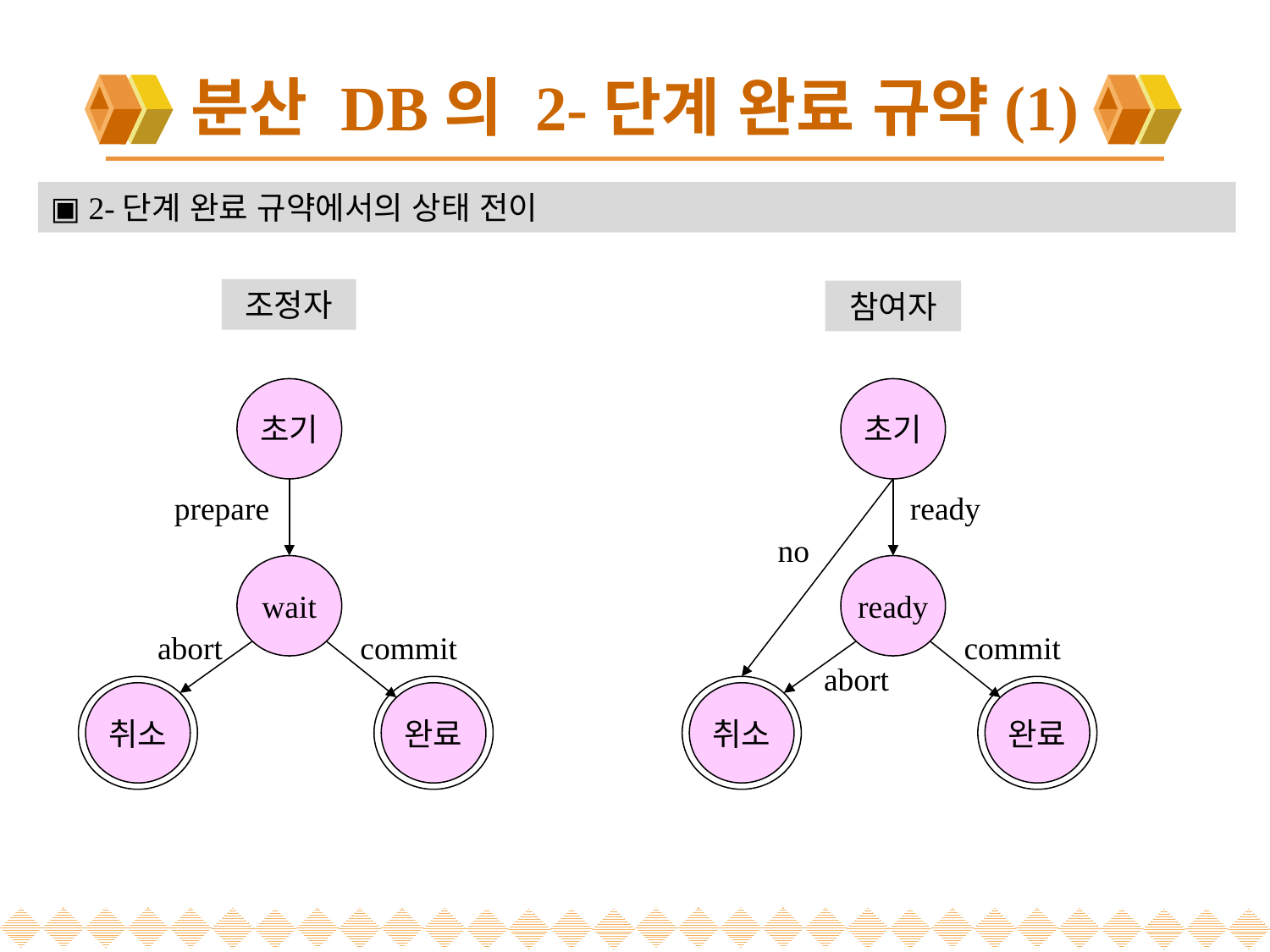

# 분산 DB의 2-단계 완료 규약(1)
▣ 2-단계 완료 규약에서의 상태 전이
조정자
참여자
초기
prepare
wait
abort
commit

취소

완료
초기
ready
no
ready
commit
abort

취소

완료